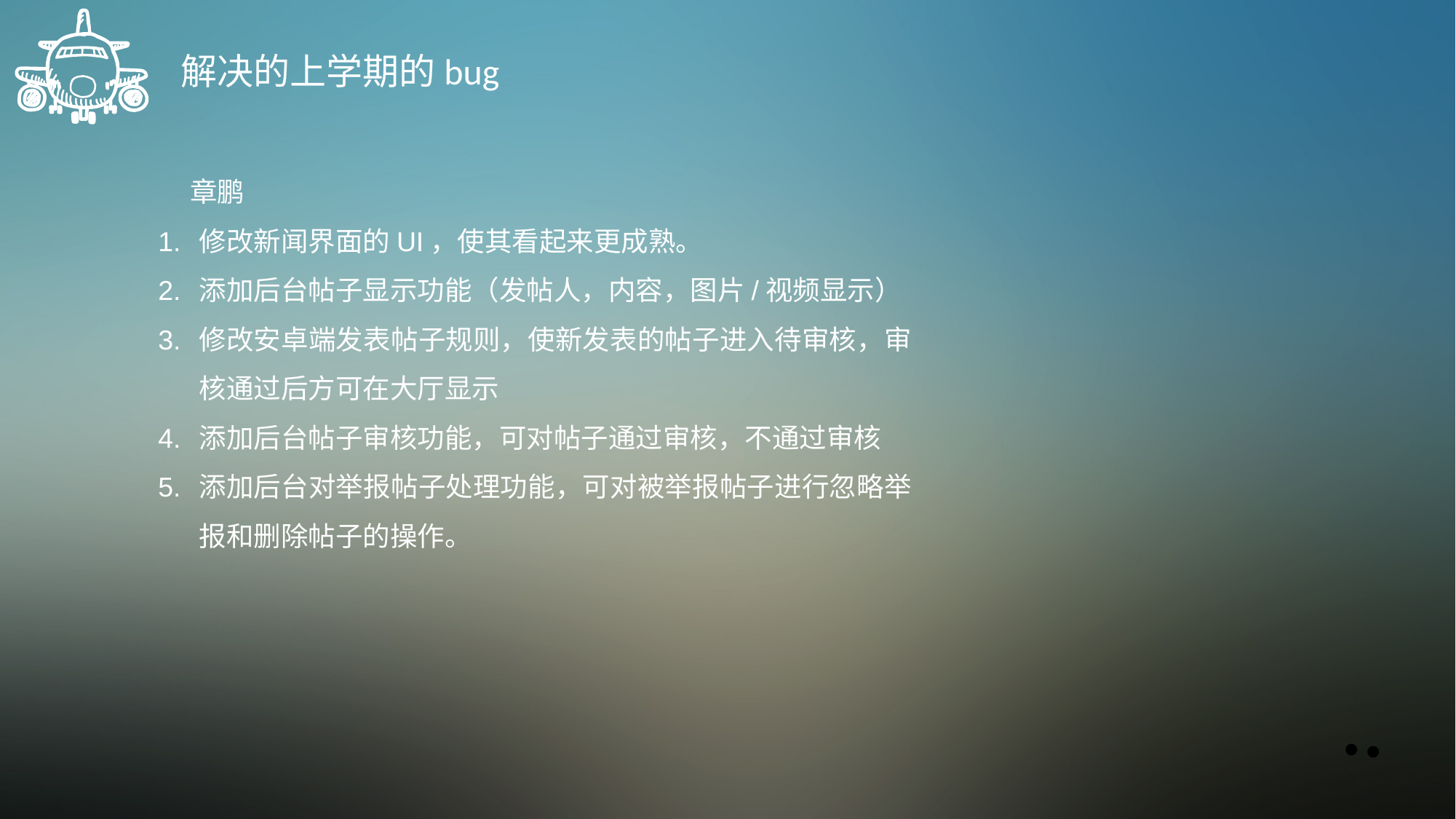

解决的上学期的bug
#
章鹏
修改新闻界面的UI，使其看起来更成熟。
添加后台帖子显示功能（发帖人，内容，图片/视频显示）
修改安卓端发表帖子规则，使新发表的帖子进入待审核，审核通过后方可在大厅显示
添加后台帖子审核功能，可对帖子通过审核，不通过审核
添加后台对举报帖子处理功能，可对被举报帖子进行忽略举报和删除帖子的操作。